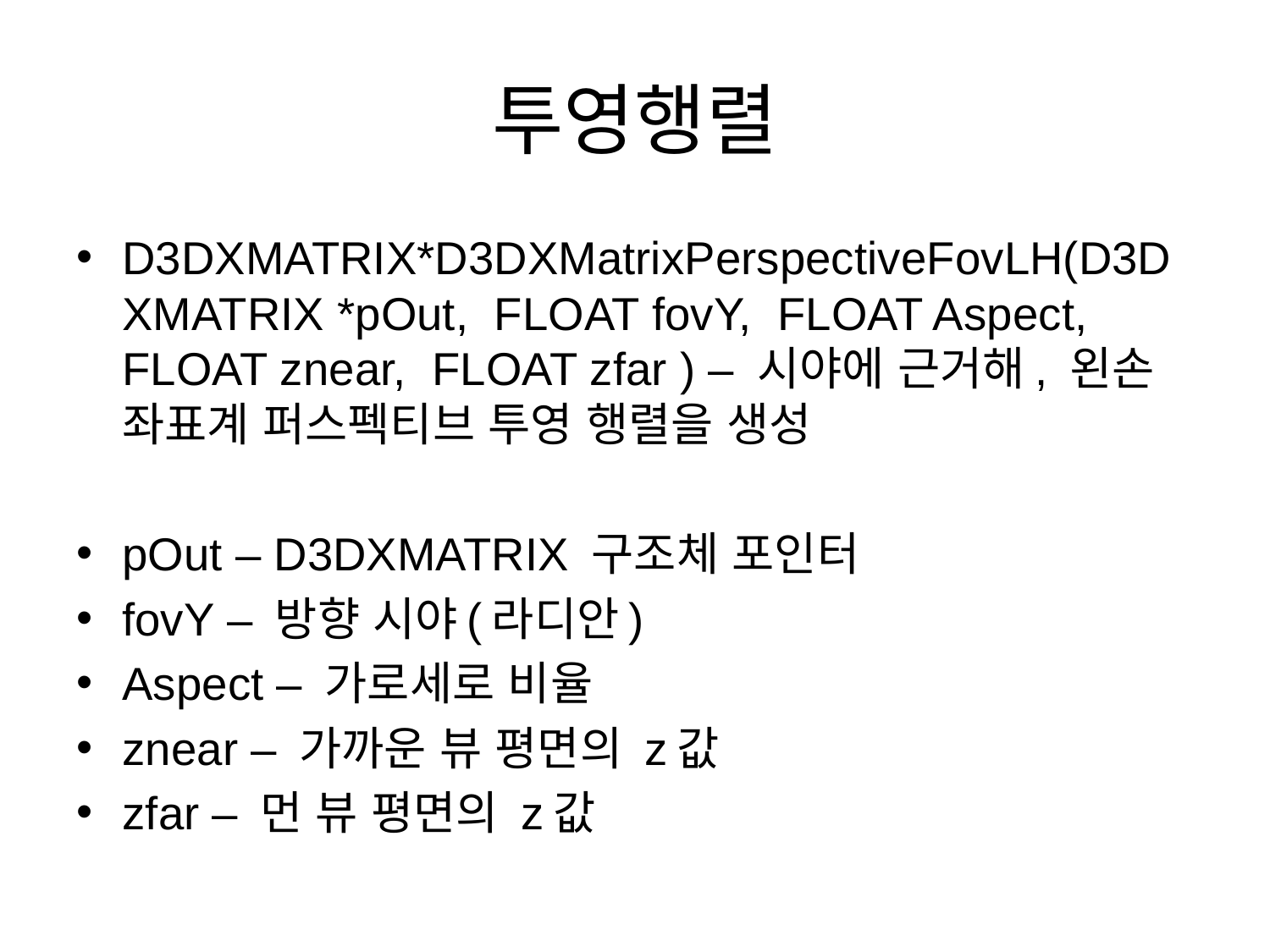

# 투영행렬
D3DXMATRIX*D3DXMatrixPerspectiveFovLH(D3DXMATRIX *pOut,  FLOAT fovY,  FLOAT Aspect,  FLOAT znear,  FLOAT zfar ) – 시야에 근거해, 왼손 좌표계 퍼스펙티브 투영 행렬을 생성

pOut – D3DXMATRIX 구조체 포인터
fovY – 방향 시야(라디안)
Aspect – 가로세로 비율
znear – 가까운 뷰 평면의 z값
zfar – 먼 뷰 평면의 z값